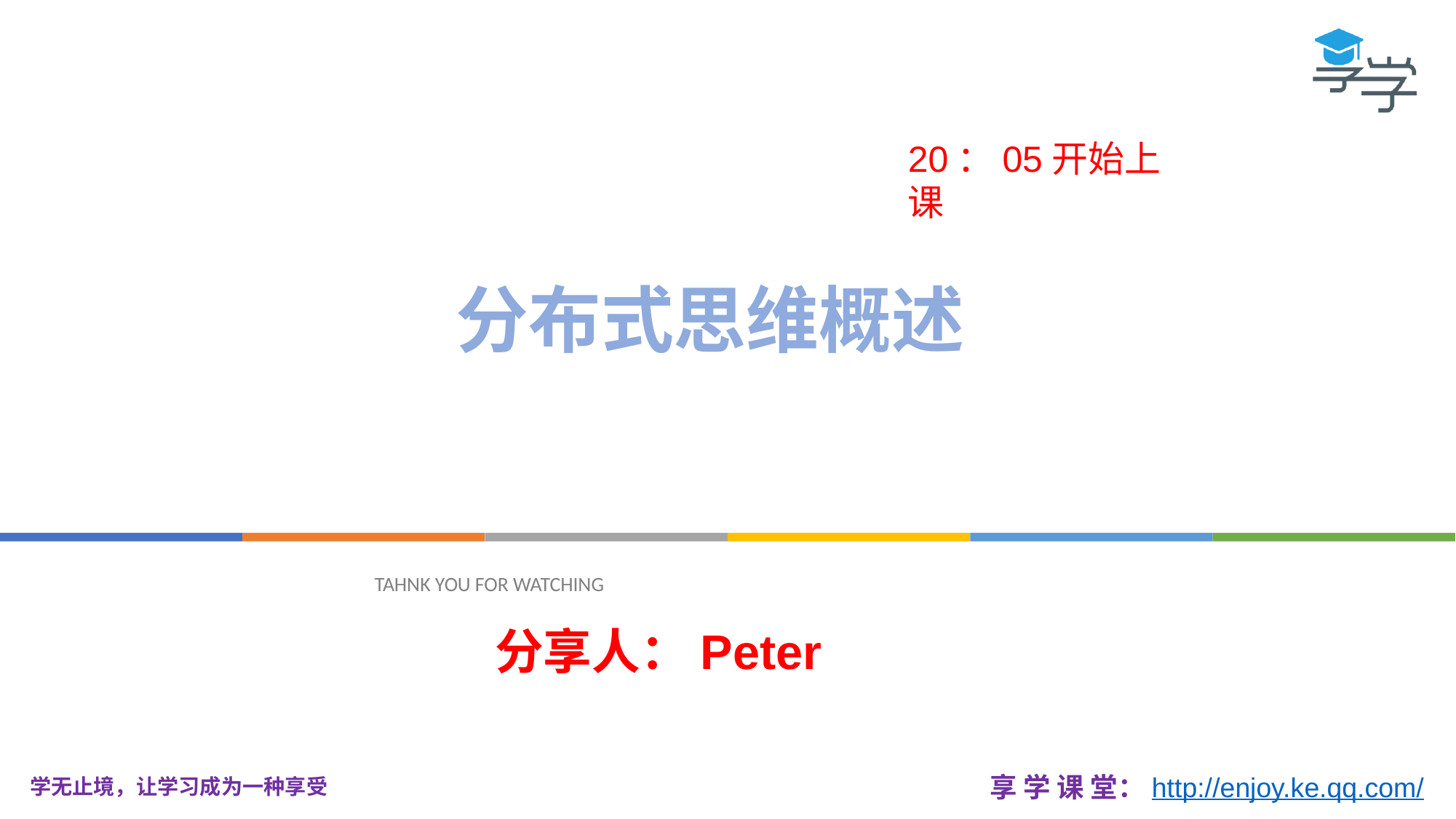

20：05开始上课
分布式思维概述

TAHNK YOU FOR WATCHING
分享人：Peter